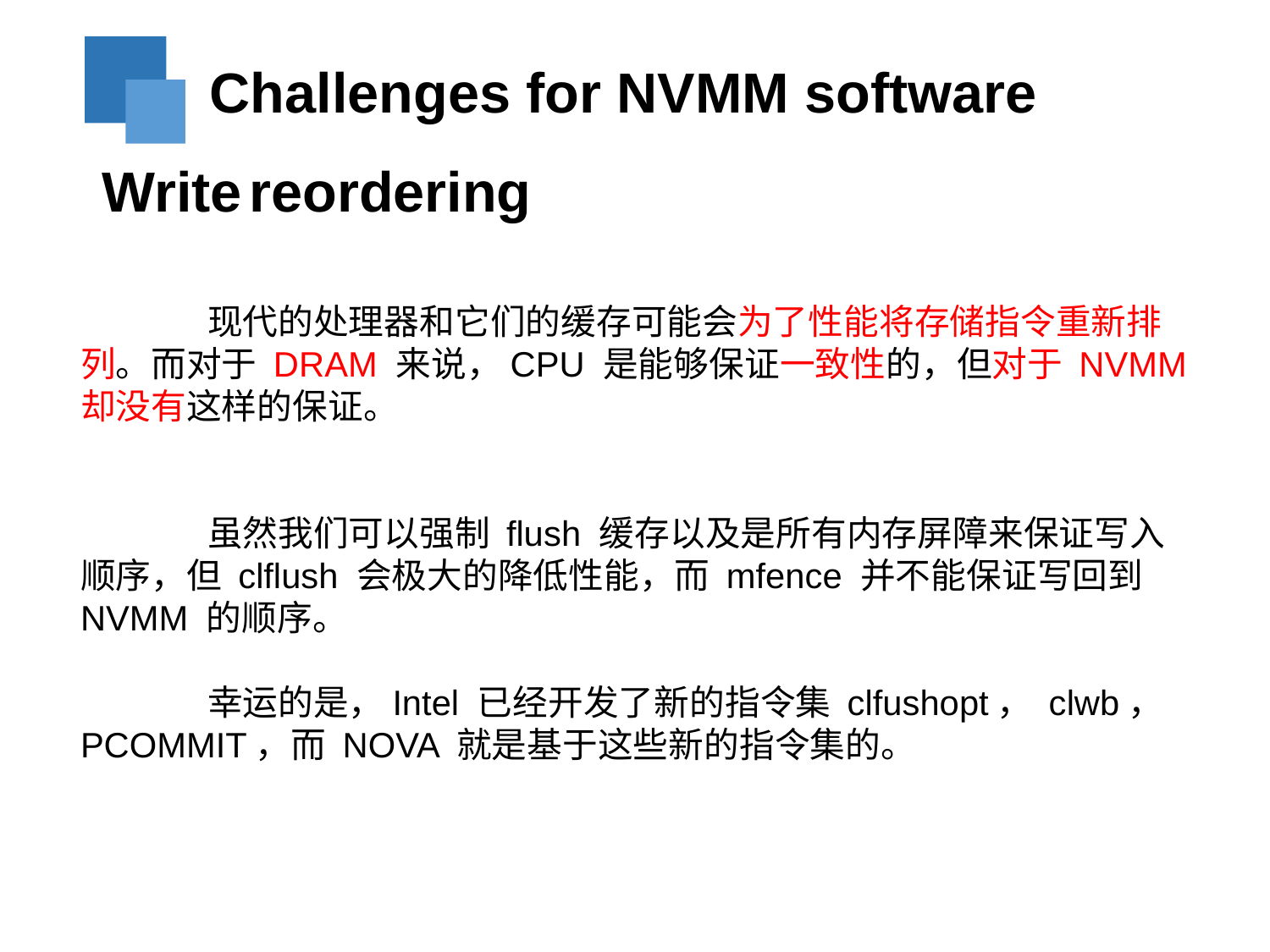

Challenges for NVMM software
Write reordering
	现代的处理器和它们的缓存可能会为了性能将存储指令重新排列。而对于 DRAM 来说，CPU 是能够保证一致性的，但对于 NVMM 却没有这样的保证。

	虽然我们可以强制 flush 缓存以及是所有内存屏障来保证写入顺序，但 clflush 会极大的降低性能，而 mfence 并不能保证写回到 NVMM 的顺序。

	幸运的是，Intel 已经开发了新的指令集 clfushopt， clwb，PCOMMIT，而 NOVA 就是基于这些新的指令集的。